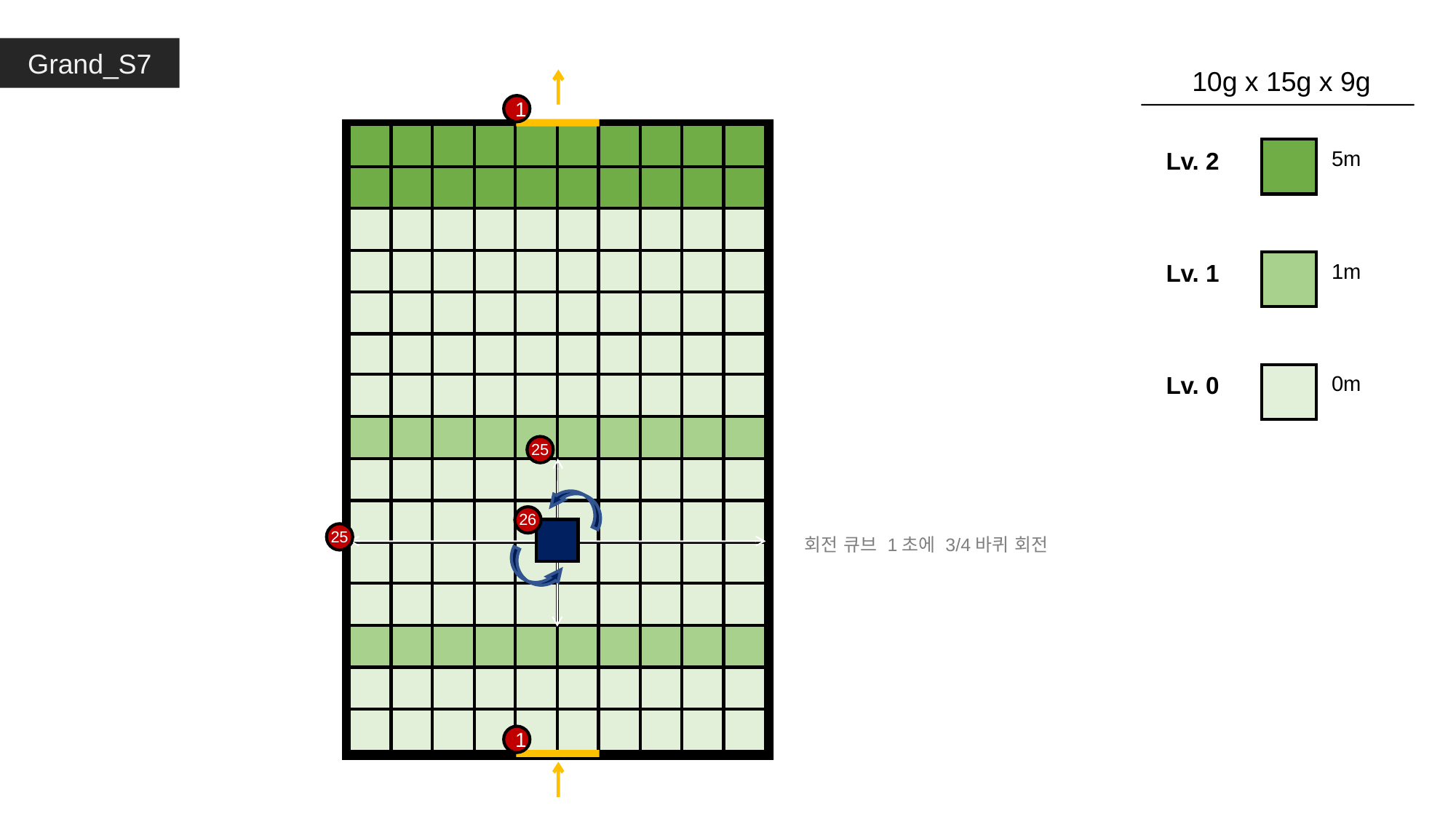

Grand_S7
10g x 15g x 9g

1

Lv. 2
5m

Lv. 1
1m

Lv. 0

0m

25

26

회전 큐브 1초에 3/4바퀴 회전

25

1